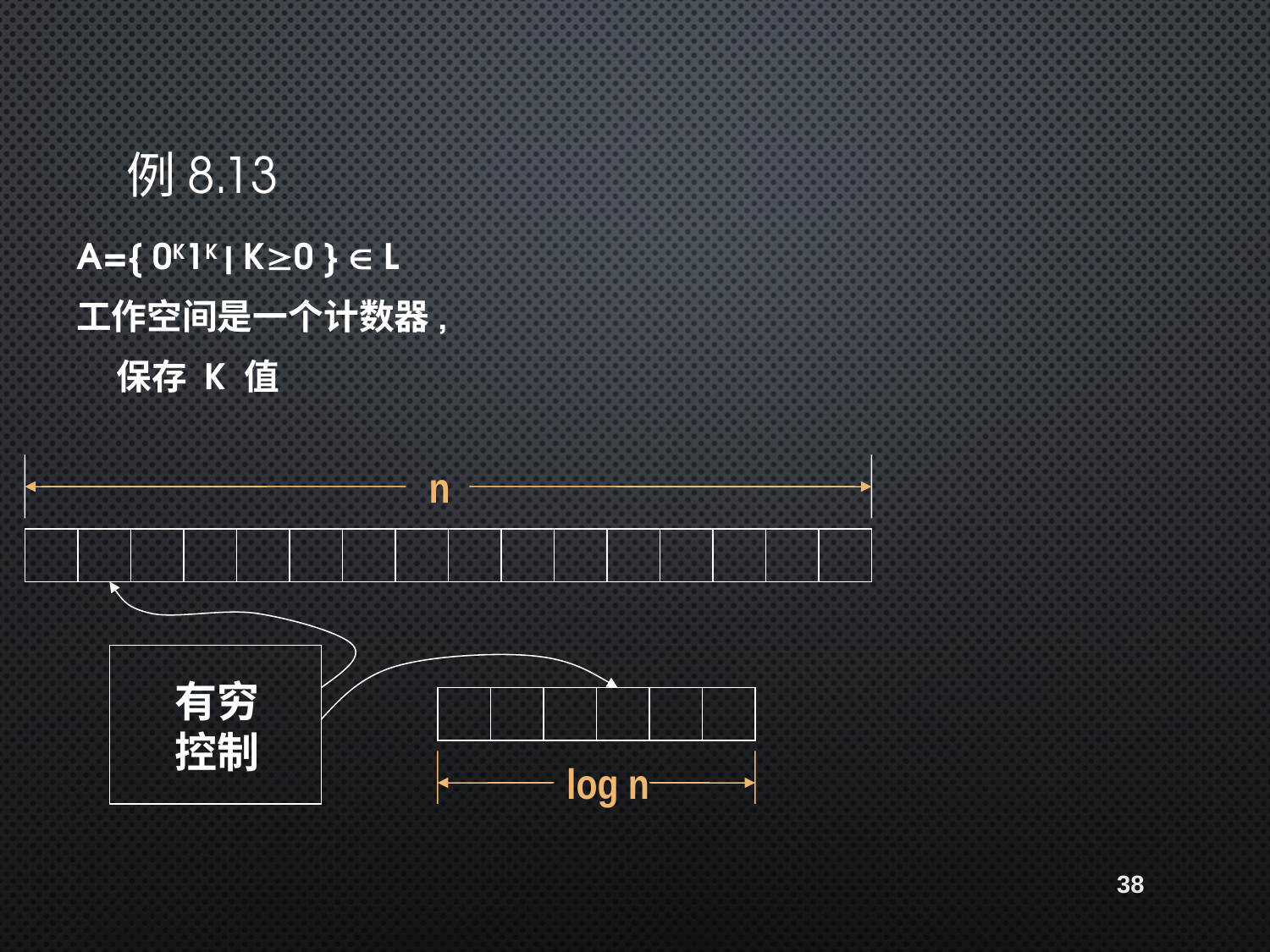

# 例8.13
A={ 0k1k | k≥0 } ∈ L
工作空间是一个计数器,
    保存 k 值

n

有穷控制

log n

38